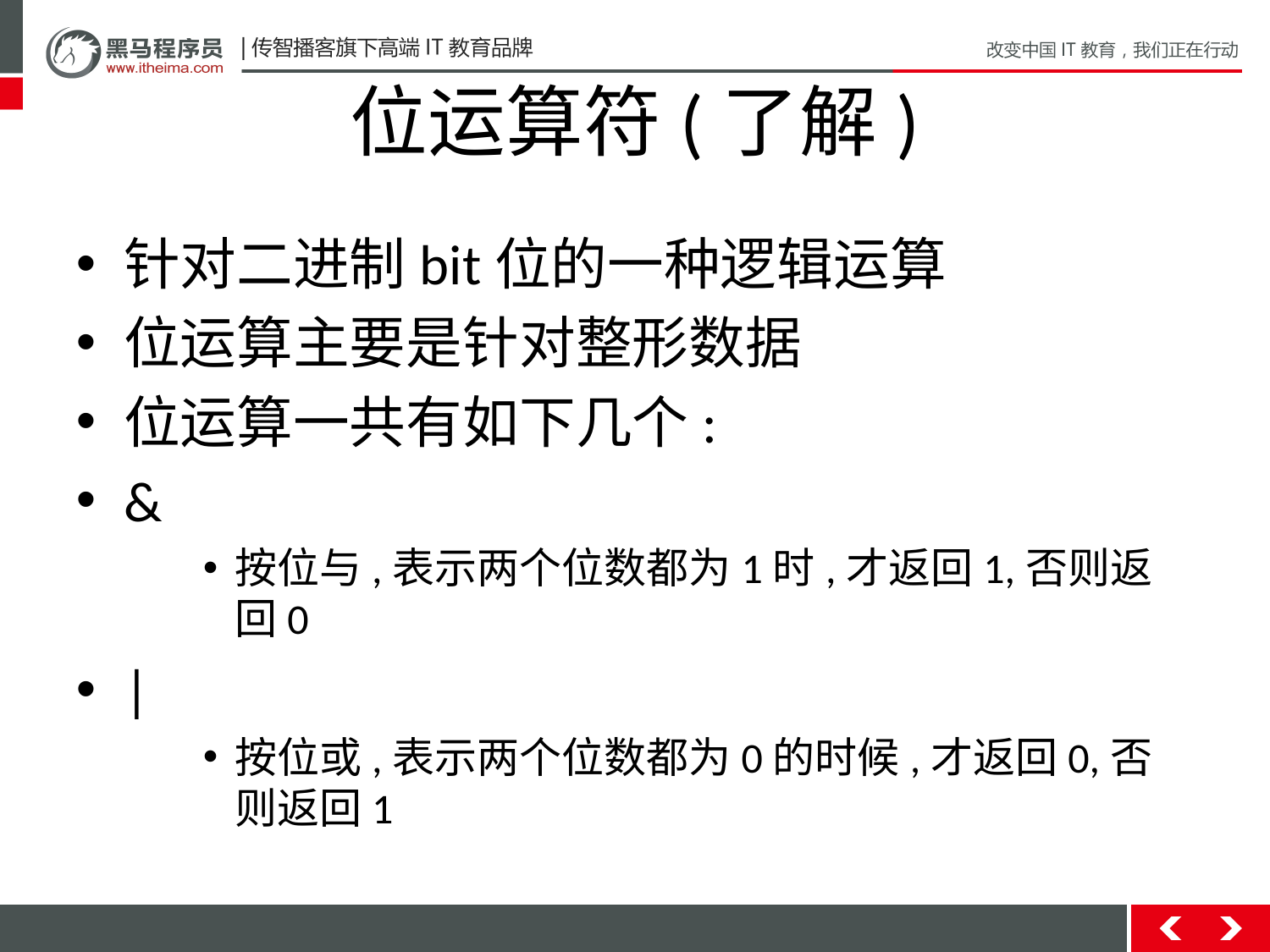

# 位运算符(了解)
针对二进制bit位的一种逻辑运算
位运算主要是针对整形数据
位运算一共有如下几个:
&
按位与,表示两个位数都为1时,才返回1,否则返回0
|
按位或,表示两个位数都为0的时候,才返回0,否则返回1